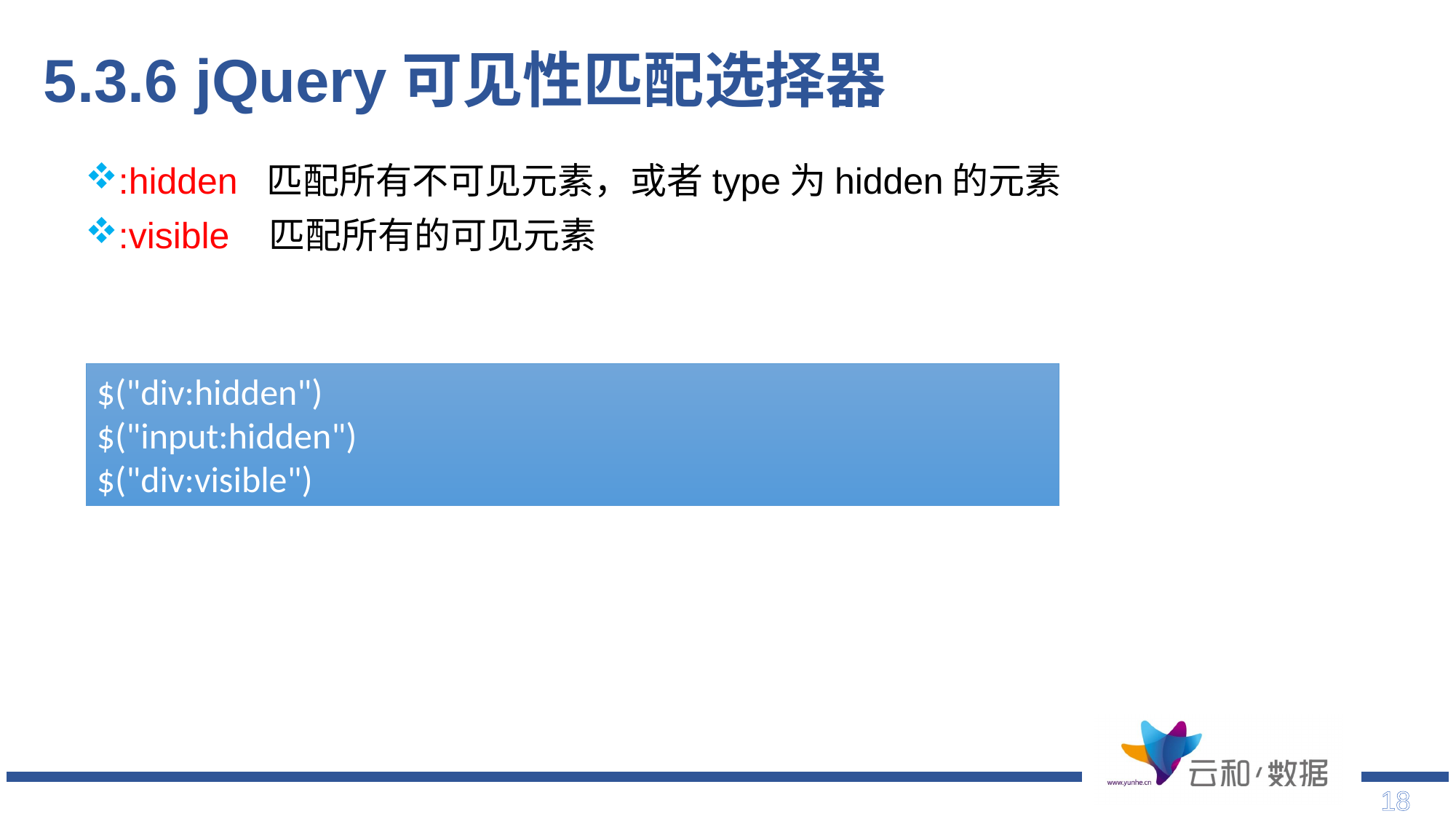

# 5.3.6 jQuery可见性匹配选择器
:hidden  匹配所有不可见元素，或者type为hidden的元素
:visible   匹配所有的可见元素
$("div:hidden")
$("input:hidden")
$("div:visible")